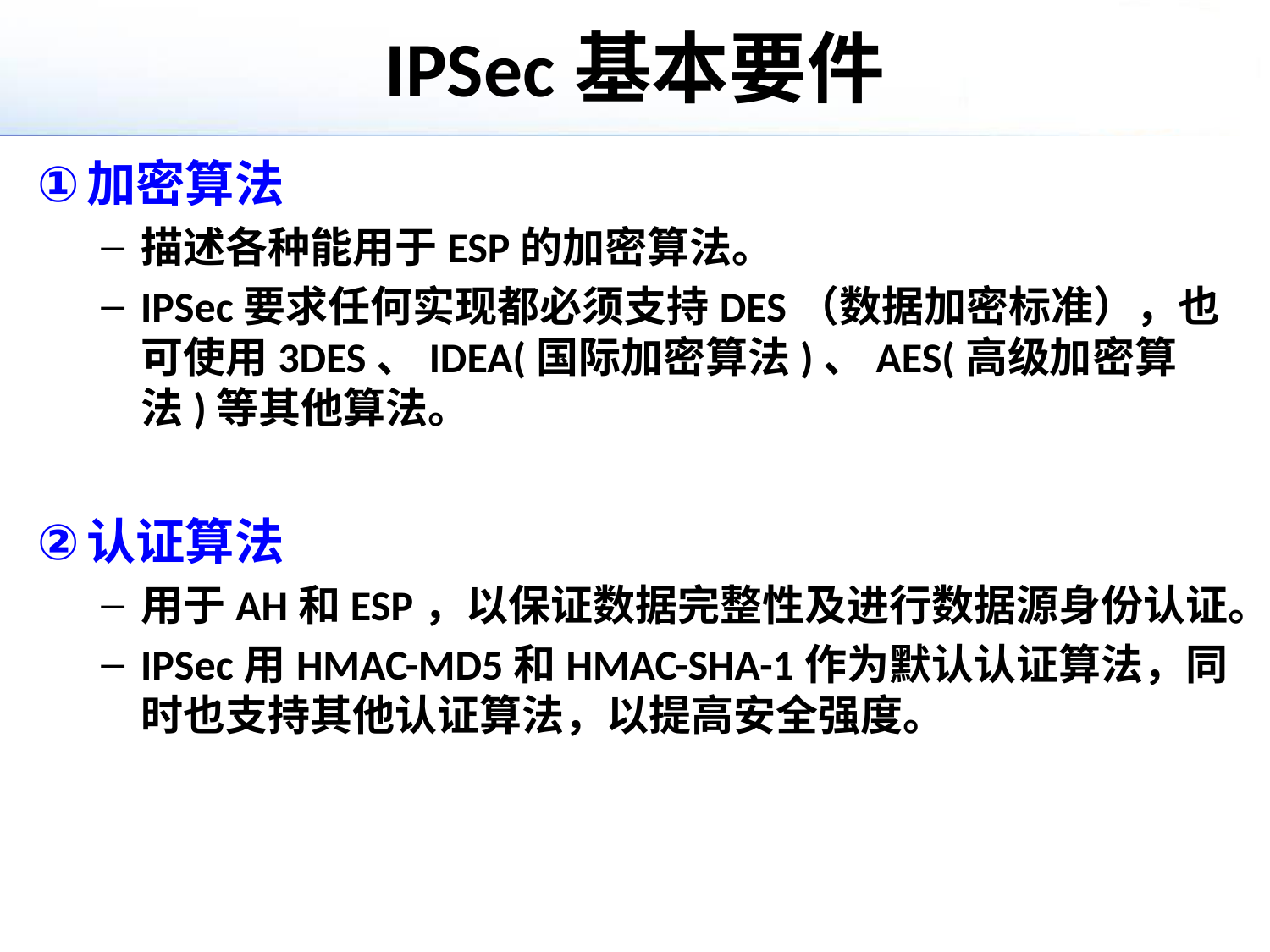

# IPSec基本要件
加密算法
描述各种能用于ESP的加密算法。
IPSec要求任何实现都必须支持DES（数据加密标准），也可使用3DES、IDEA(国际加密算法)、AES(高级加密算法)等其他算法。

认证算法
用于AH和ESP，以保证数据完整性及进行数据源身份认证。
IPSec用HMAC-MD5和HMAC-SHA-1作为默认认证算法，同时也支持其他认证算法，以提高安全强度。